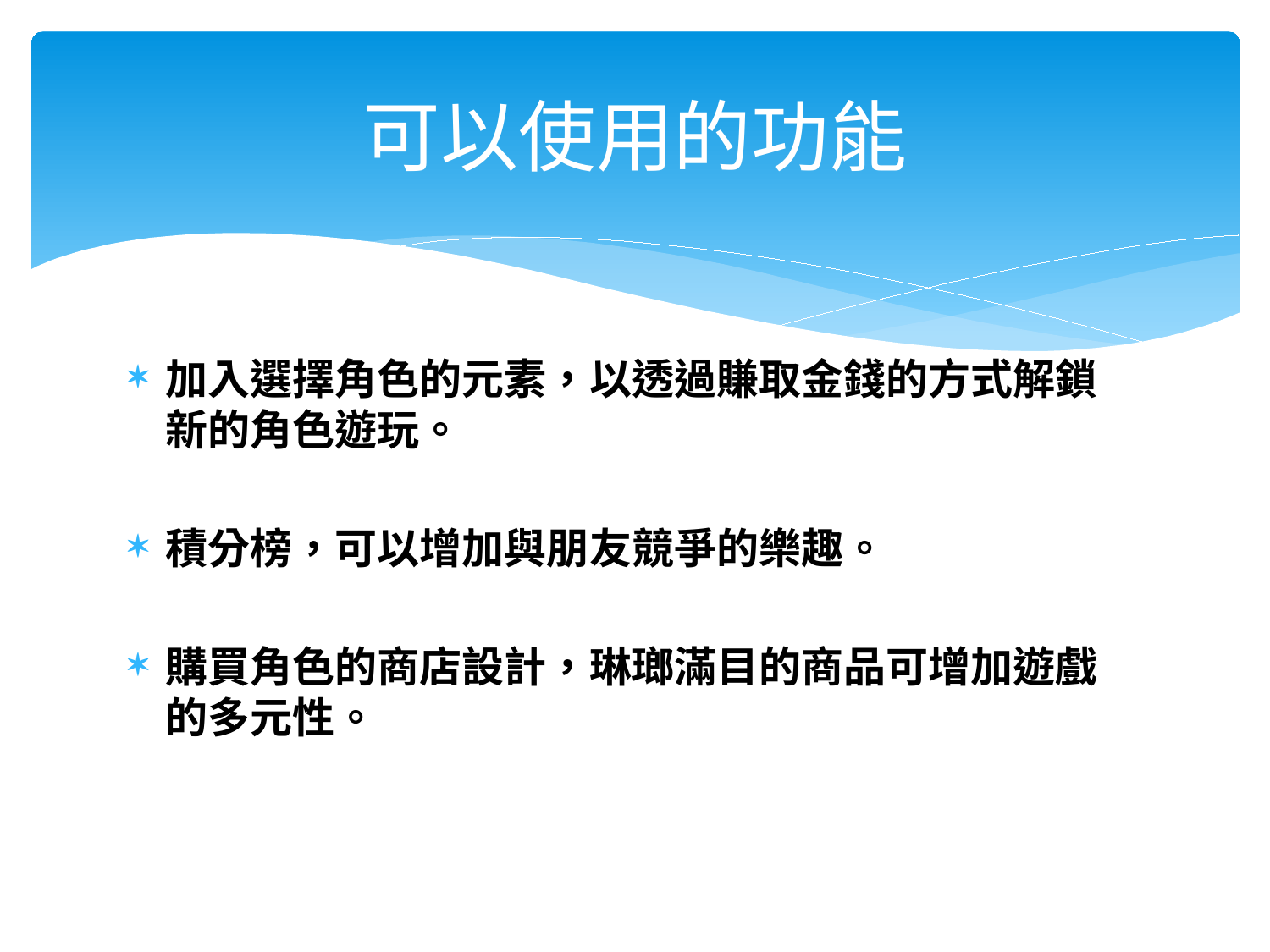

# 可以使用的功能
加入選擇角色的元素，以透過賺取金錢的方式解鎖新的角色遊玩。

積分榜，可以增加與朋友競爭的樂趣。

購買角色的商店設計，琳瑯滿目的商品可增加遊戲的多元性。